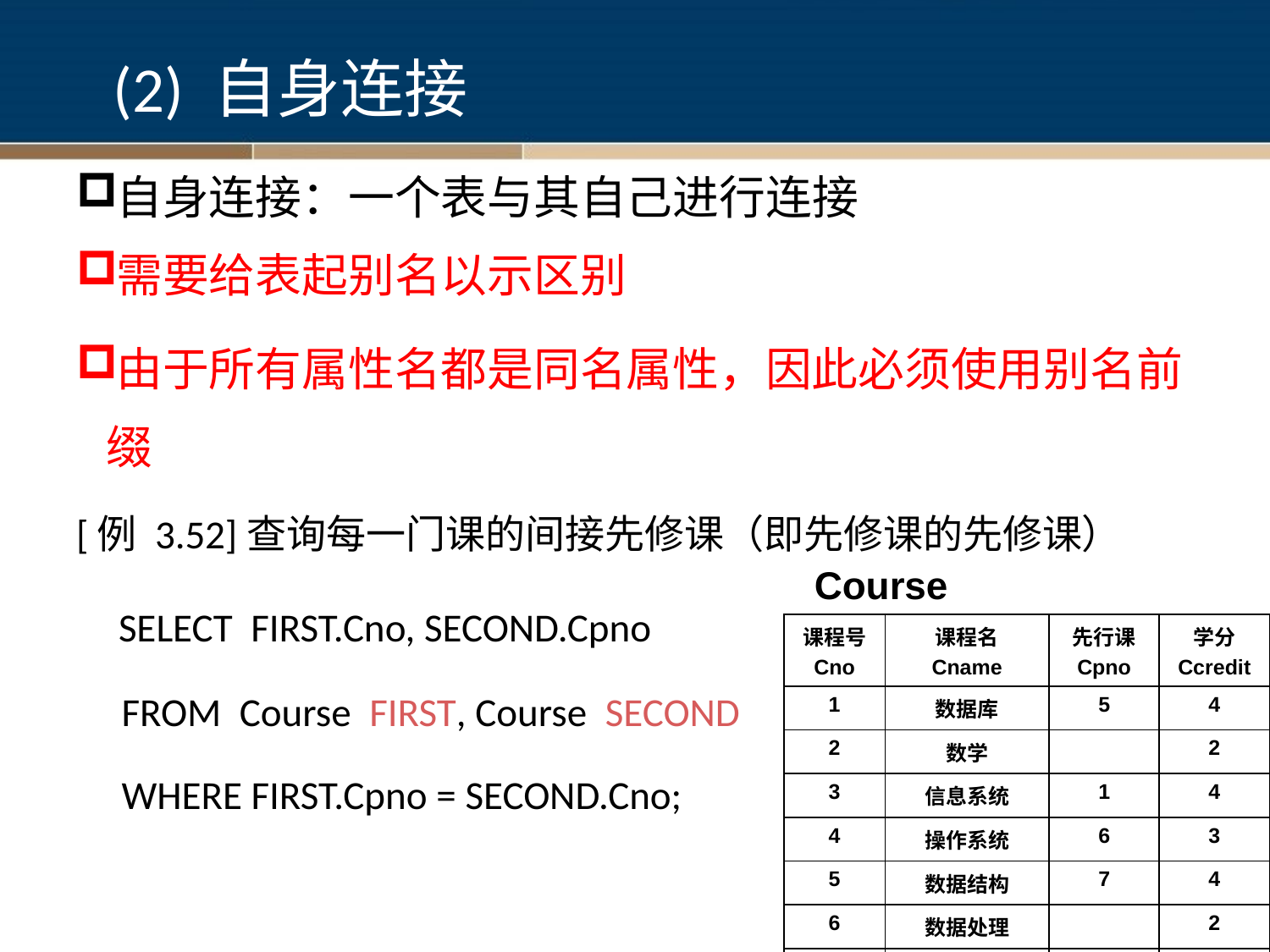

(2) 自身连接
自身连接：一个表与其自己进行连接
需要给表起别名以示区别
由于所有属性名都是同名属性，因此必须使用别名前缀
[例 3.52]查询每一门课的间接先修课（即先修课的先修课）
    SELECT  FIRST.Cno, SECOND.Cpno
     FROM  Course  FIRST, Course  SECOND
     WHERE FIRST.Cpno = SECOND.Cno;
Course
| 课程号 Cno | 课程名 Cname | 先行课 Cpno | 学分 Ccredit |
| --- | --- | --- | --- |
| 1 | 数据库 | 5 | 4 |
| 2 | 数学 |  | 2 |
| 3 | 信息系统 | 1 | 4 |
| 4 | 操作系统 | 6 | 3 |
| 5 | 数据结构 | 7 | 4 |
| 6 | 数据处理 |  | 2 |
| 7 | PASCAL语言 | 6 | 4 |